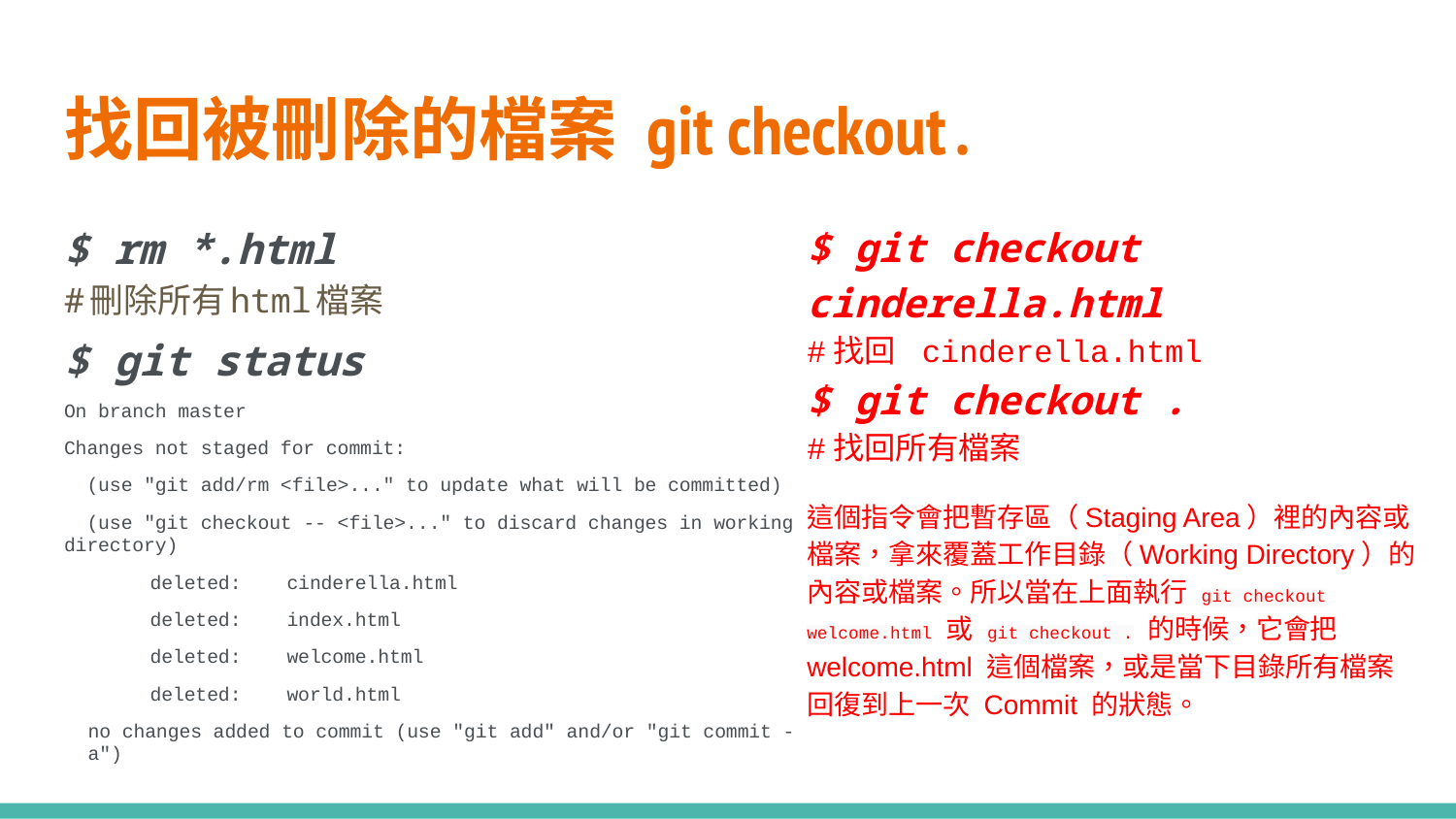

# 找回被刪除的檔案 git checkout .
$ rm *.html
#刪除所有html檔案
$ git status
On branch master
Changes not staged for commit:
  (use "git add/rm <file>..." to update what will be committed)
  (use "git checkout -- <file>..." to discard changes in working directory)
	deleted:    cinderella.html
	deleted:    index.html
	deleted:    welcome.html
	deleted:    world.html
no changes added to commit (use "git add" and/or "git commit -a")
$ git checkout cinderella.html
#找回 cinderella.html
$ git checkout .
#找回所有檔案

這個指令會把暫存區（Staging Area）裡的內容或檔案，拿來覆蓋工作目錄（Working Directory）的內容或檔案。所以當在上面執行 git checkout welcome.html 或 git checkout . 的時候，它會把 welcome.html 這個檔案，或是當下目錄所有檔案回復到上一次 Commit 的狀態。